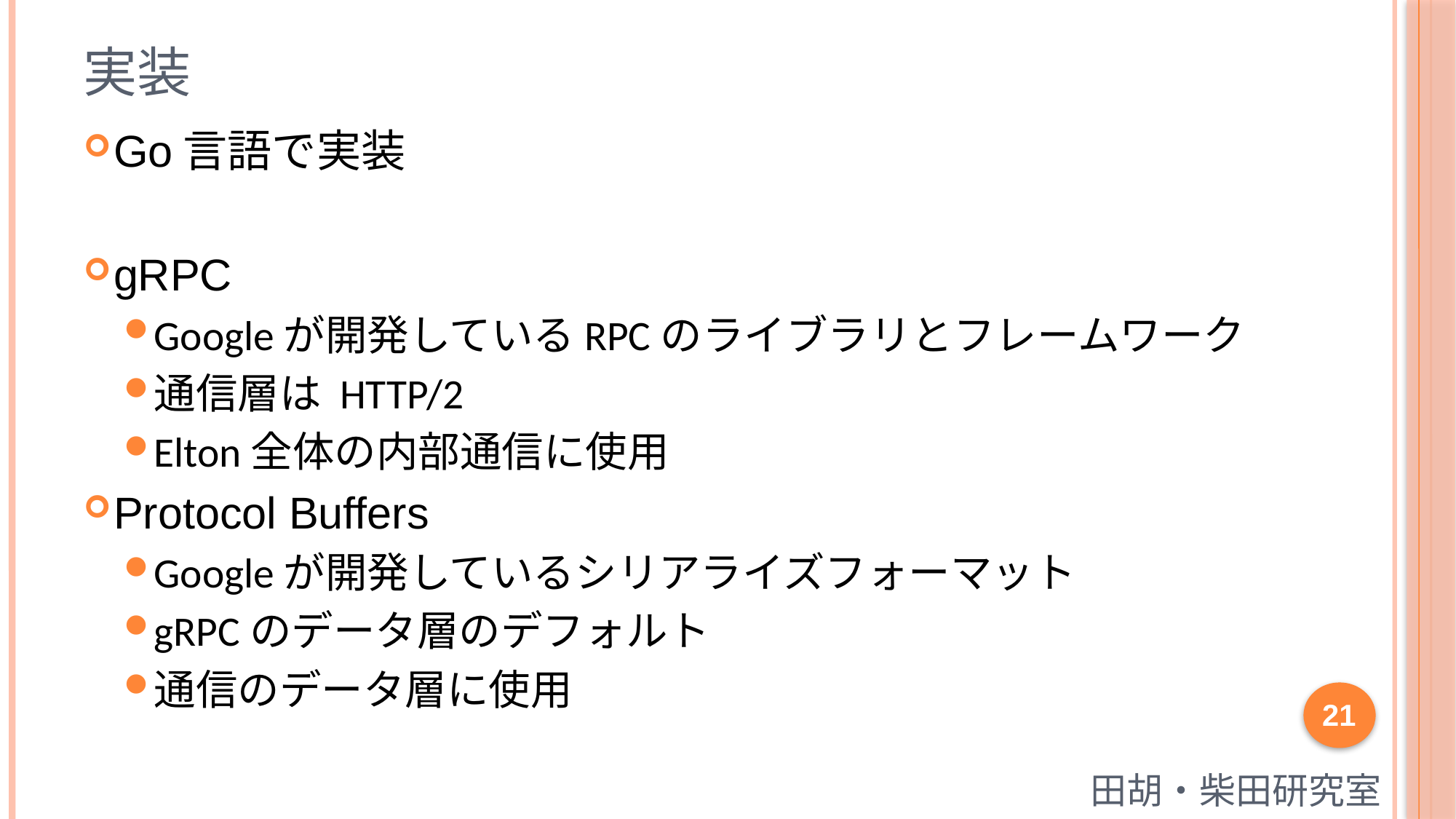

# 実装
Go言語で実装

gRPC
Googleが開発しているRPCのライブラリとフレームワーク
通信層は HTTP/2
Elton全体の内部通信に使用
Protocol Buffers
Googleが開発しているシリアライズフォーマット
gRPCのデータ層のデフォルト
通信のデータ層に使用
21